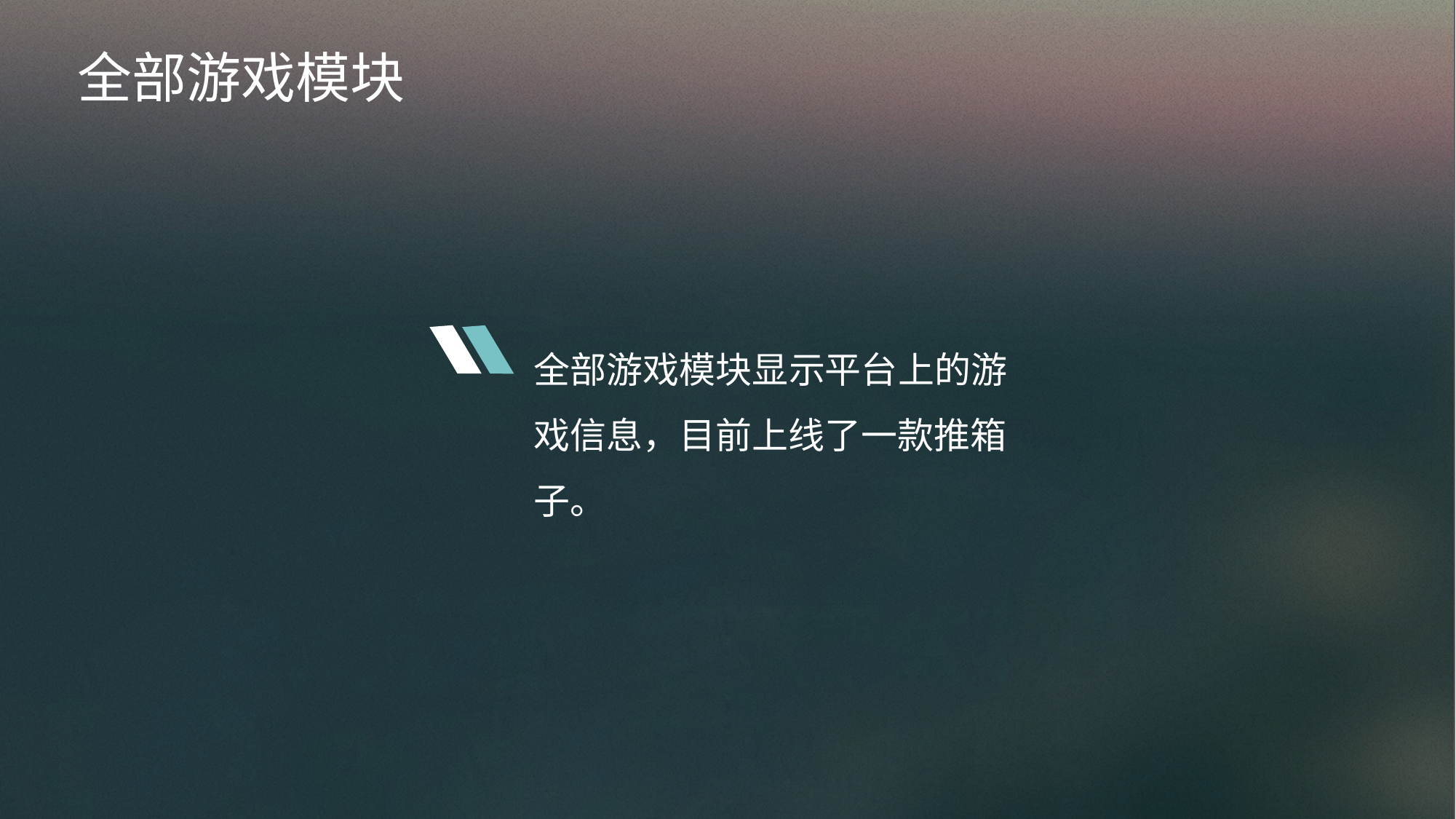

# 全部游戏模块

全部游戏模块显示平台上的游戏信息，目前上线了一款推箱子。